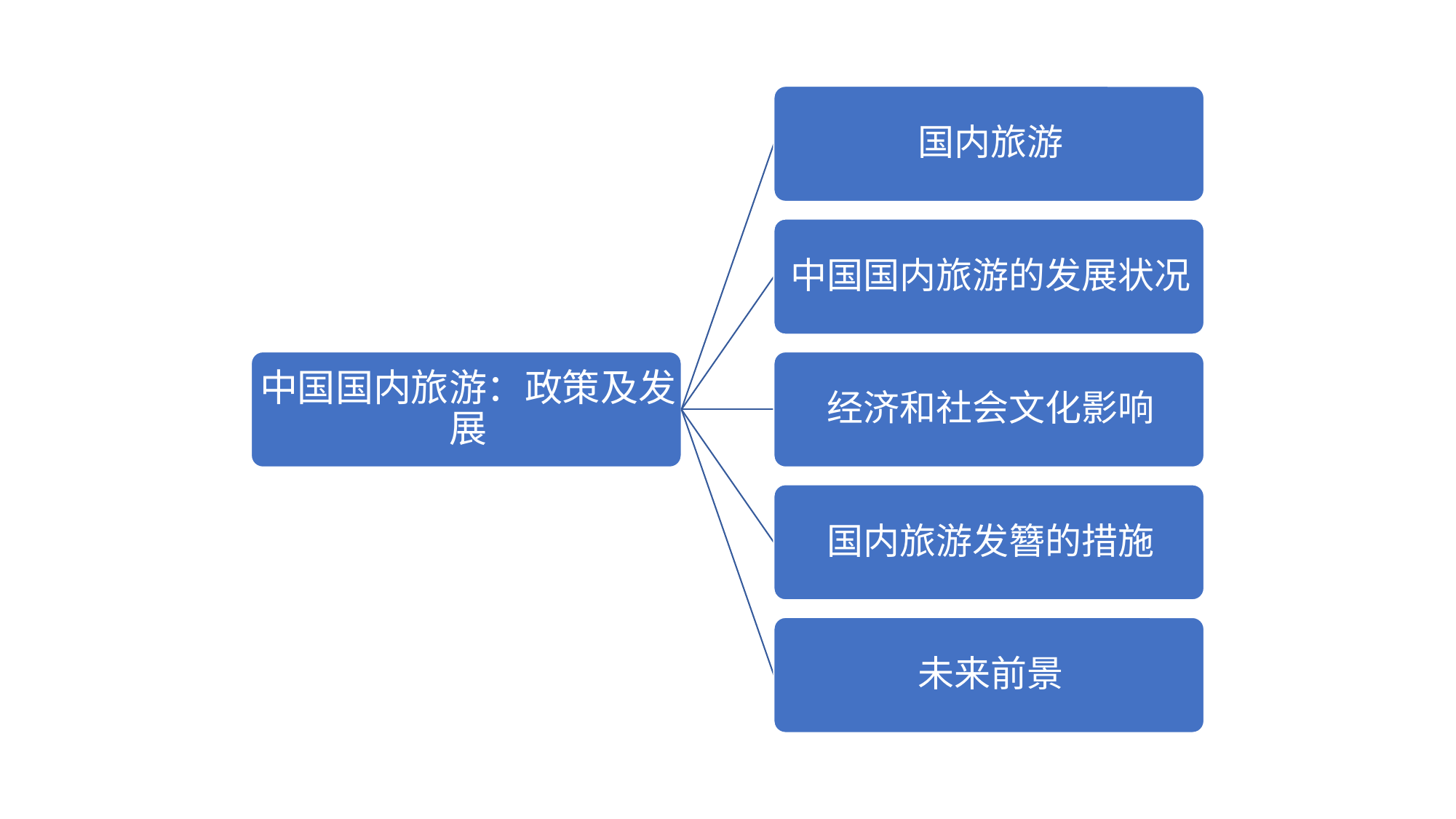

中国国内旅游：政策及发展

国内旅游

中国国内旅游的发展状况

经济和社会文化影响

国内旅游发簪的措施

未来前景